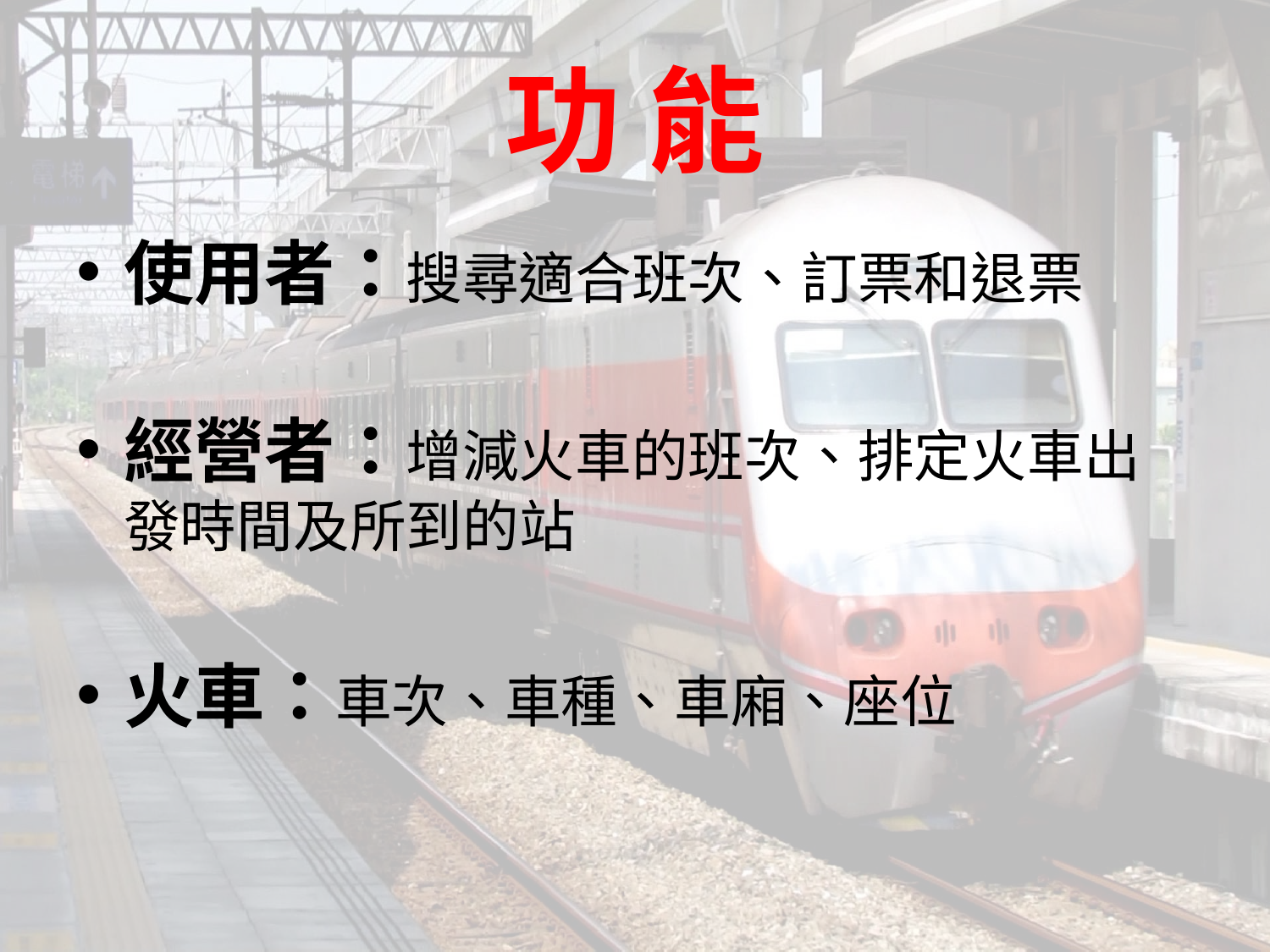

# 功 能
使用者：搜尋適合班次、訂票和退票

經營者：增減火車的班次、排定火車出發時間及所到的站

火車：車次、車種、車廂、座位